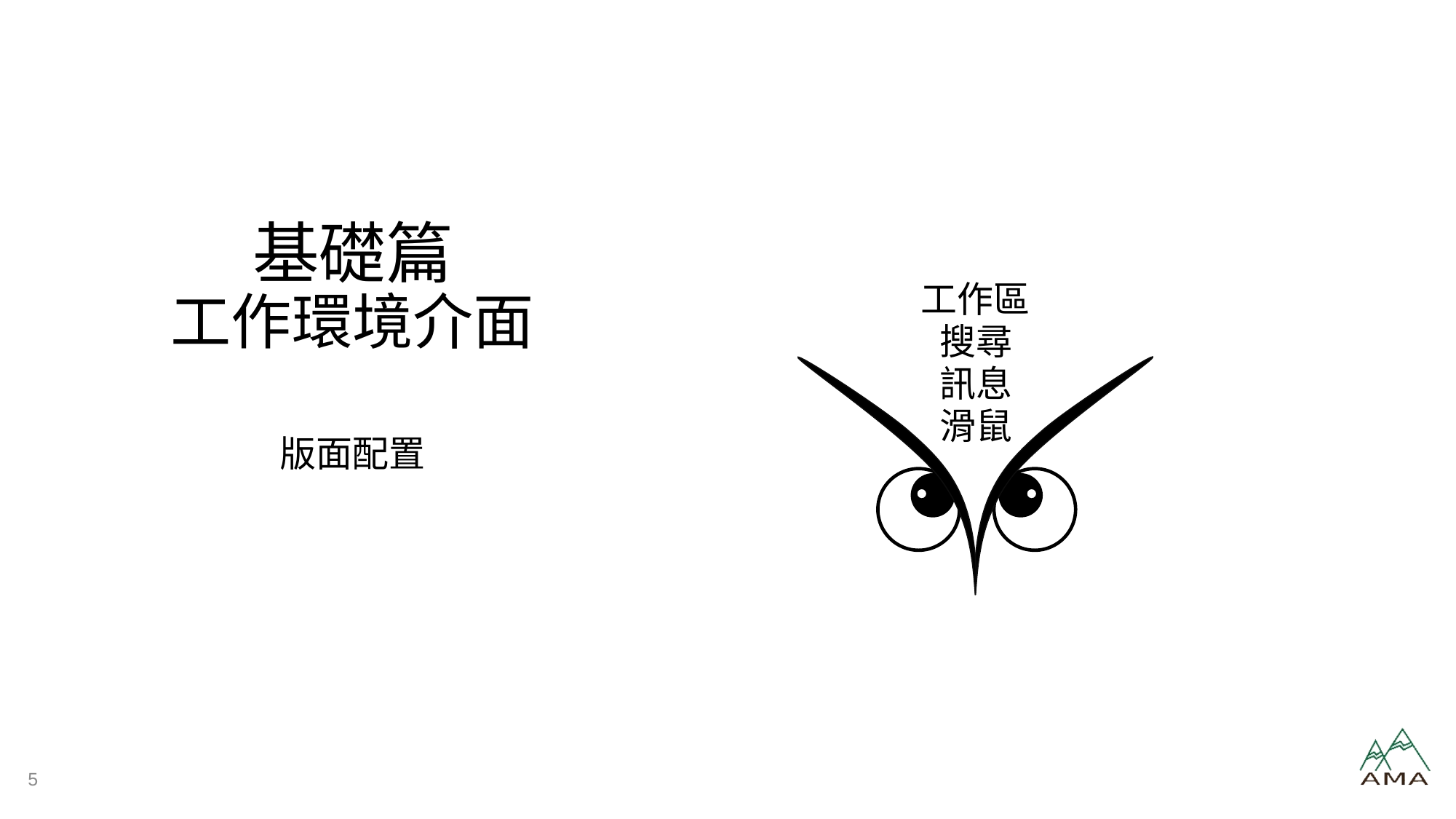

# 基礎篇 工作環境介面
工作區
搜尋
訊息
滑鼠

版面配置
5